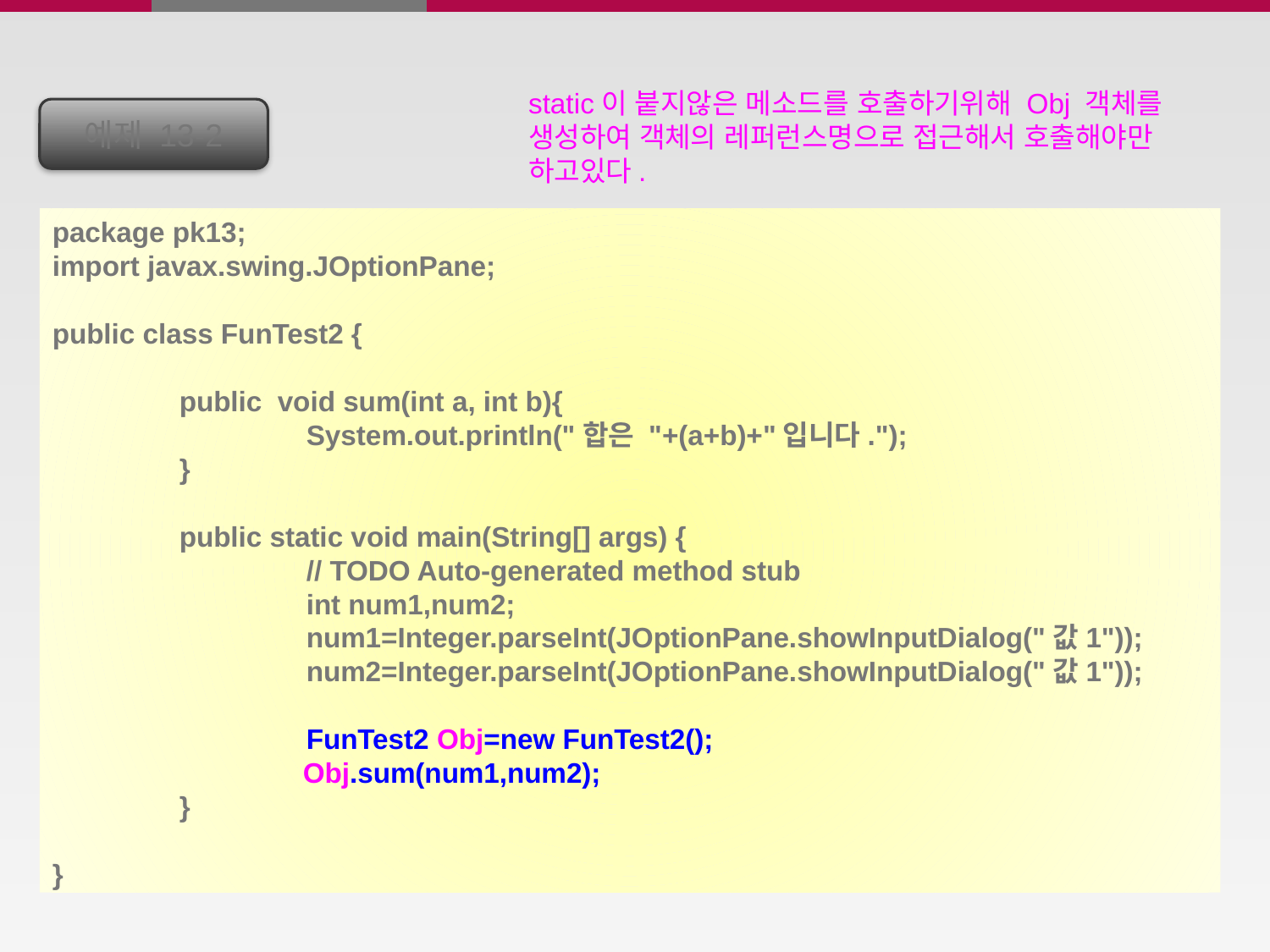

static이 붙지않은 메소드를 호출하기위해 Obj 객체를 생성하여 객체의 레퍼런스명으로 접근해서 호출해야만 하고있다.
예제 13-2
package pk13;
import javax.swing.JOptionPane;

public class FunTest2 {

	public  void sum(int a, int b){
		System.out.println("합은 "+(a+b)+"입니다.");
	}

	public static void main(String[] args) {
		// TODO Auto-generated method stub
		int num1,num2;
		num1=Integer.parseInt(JOptionPane.showInputDialog("값1"));
		num2=Integer.parseInt(JOptionPane.showInputDialog("값1"));

		FunTest2 Obj=new FunTest2();
                                Obj.sum(num1,num2);
	}

}